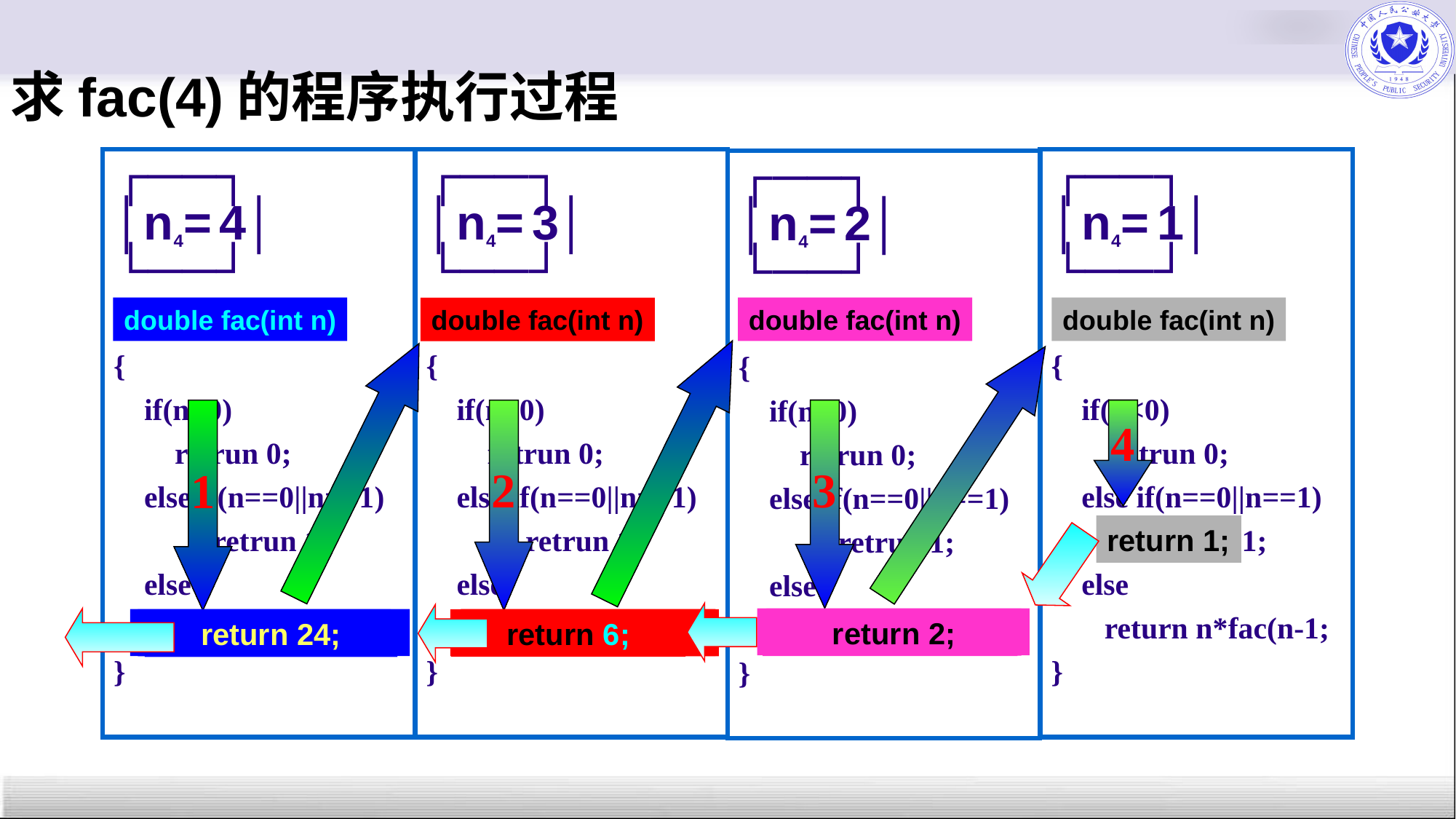

求fac(4)的程序执行过程
┌──┐
│n4= 4│
└──┘
double fac(int n)
{
    if(n<0)
        retrun 0;
    else if(n==0||n==1)         retrun 1;
    else
       return n*fac(n-1);
}
┌──┐
│n4= 3│
└──┘
double fac(int n)
{
    if(n<0)
        retrun 0;
    else if(n==0||n==1)         retrun 1;
    else
       return n*fac(n-1);
}
┌──┐
│n4= 1│
└──┘
double fac(int n)
{
    if(n<0)
        retrun 0;
    else if(n==0||n==1)         retrun 1;
    else
       return n*fac(n-1;
}
┌──┐
│n4= 2│
└──┘
double fac(int n)
{
    if(n<0)
        retrun 0;
    else if(n==0||n==1)         retrun 1;
    else
       return fac(n-1)*n;
}
double fac(int n)
double fac(int n)
double fac(int n)
double fac(int n)

3
4
1
2
return 1;

return n*fac(n-1);
return 2;
return 2*1;
return n*fac(n-1);
return 3*2;
return 4*6;
return n*fac(n-1);
return 6;
return 24;